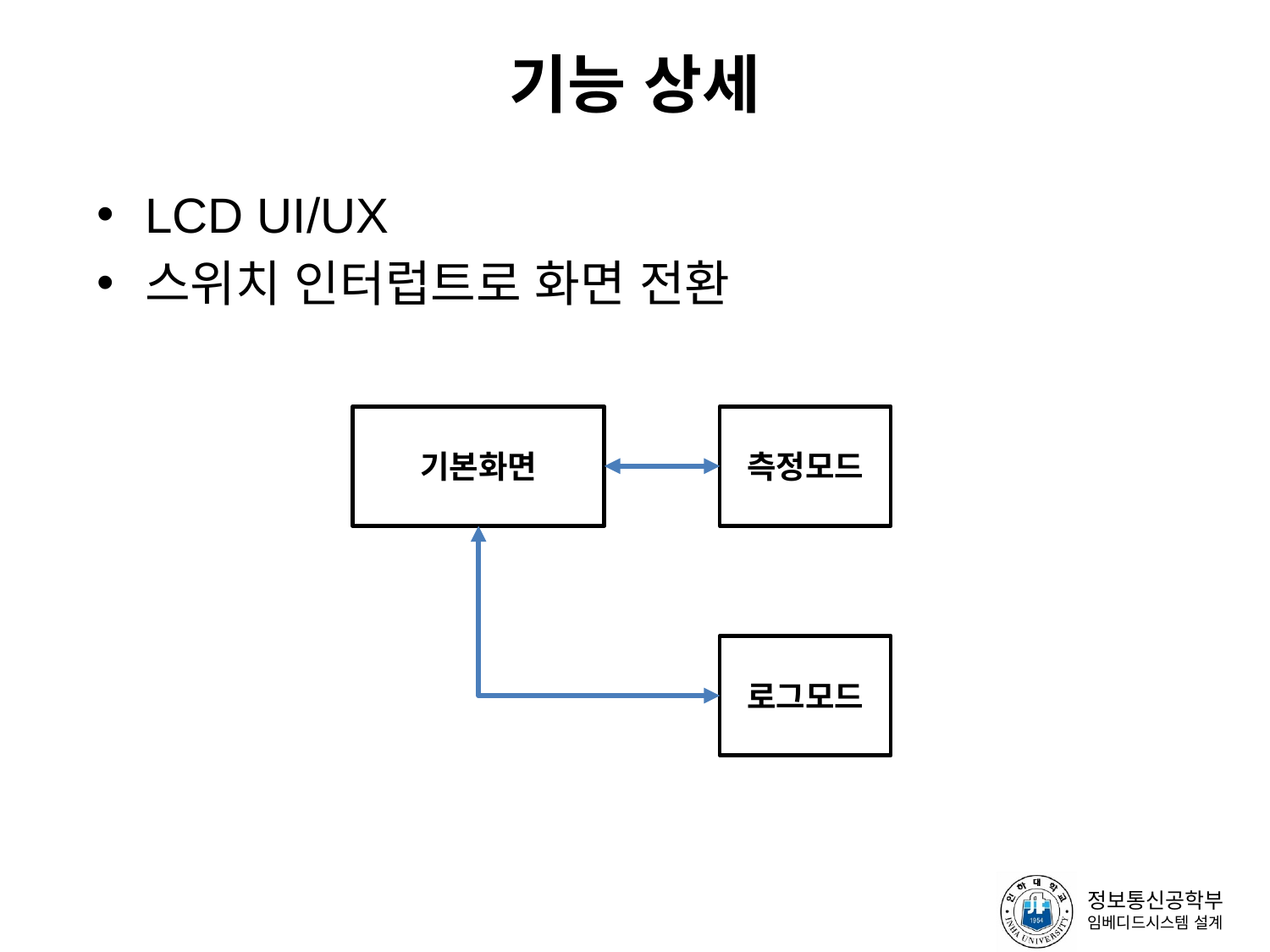

# 기능 상세

LCD UI/UX
스위치 인터럽트로 화면 전환

기본화면
측정모드
로그모드